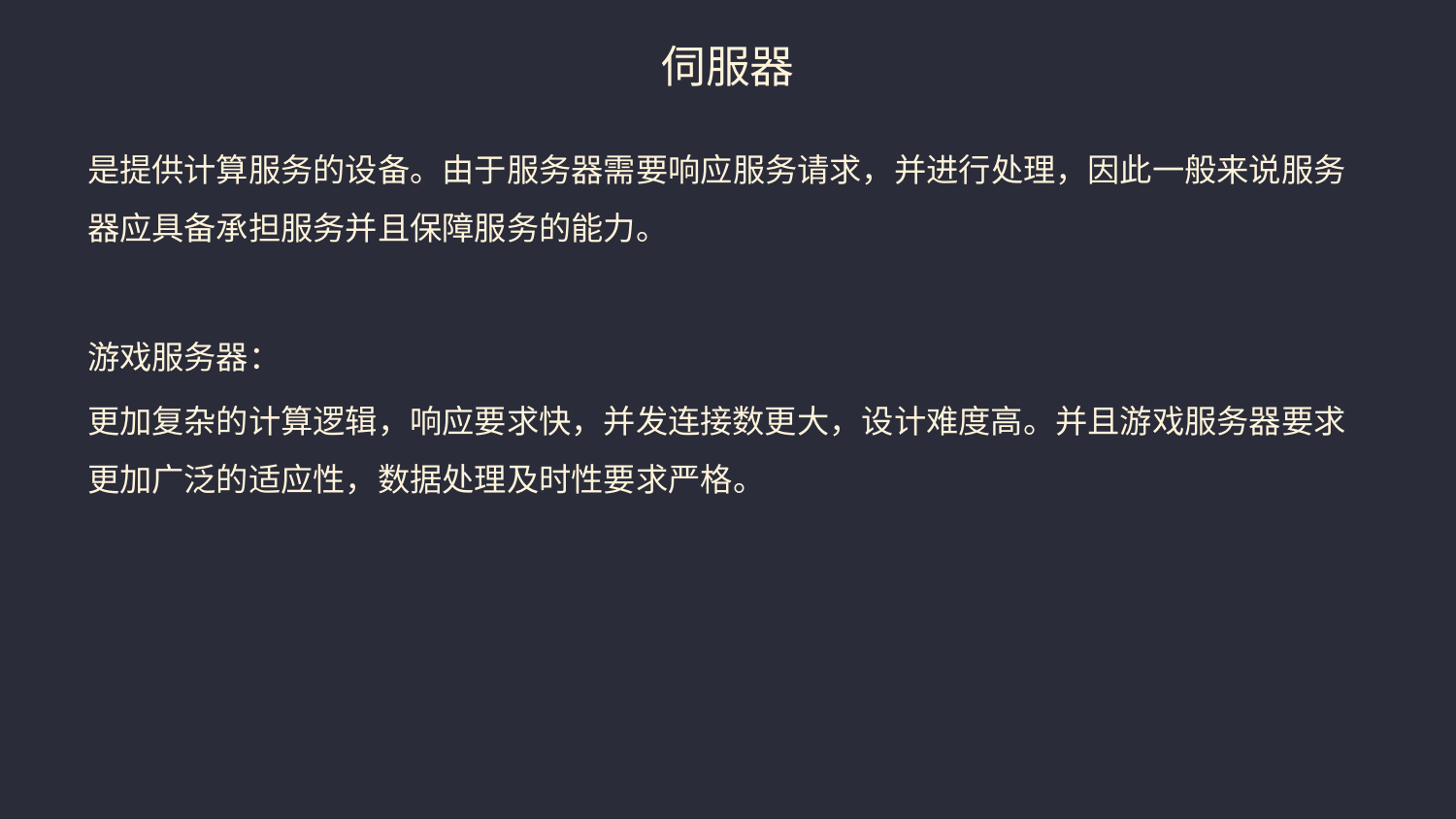

# 伺服器
是提供计算服务的设备。由于服务器需要响应服务请求，并进行处理，因此一般来说服务器应具备承担服务并且保障服务的能力。

游戏服务器：
更加复杂的计算逻辑，响应要求快，并发连接数更大，设计难度高。并且游戏服务器要求更加广泛的适应性，数据处理及时性要求严格。